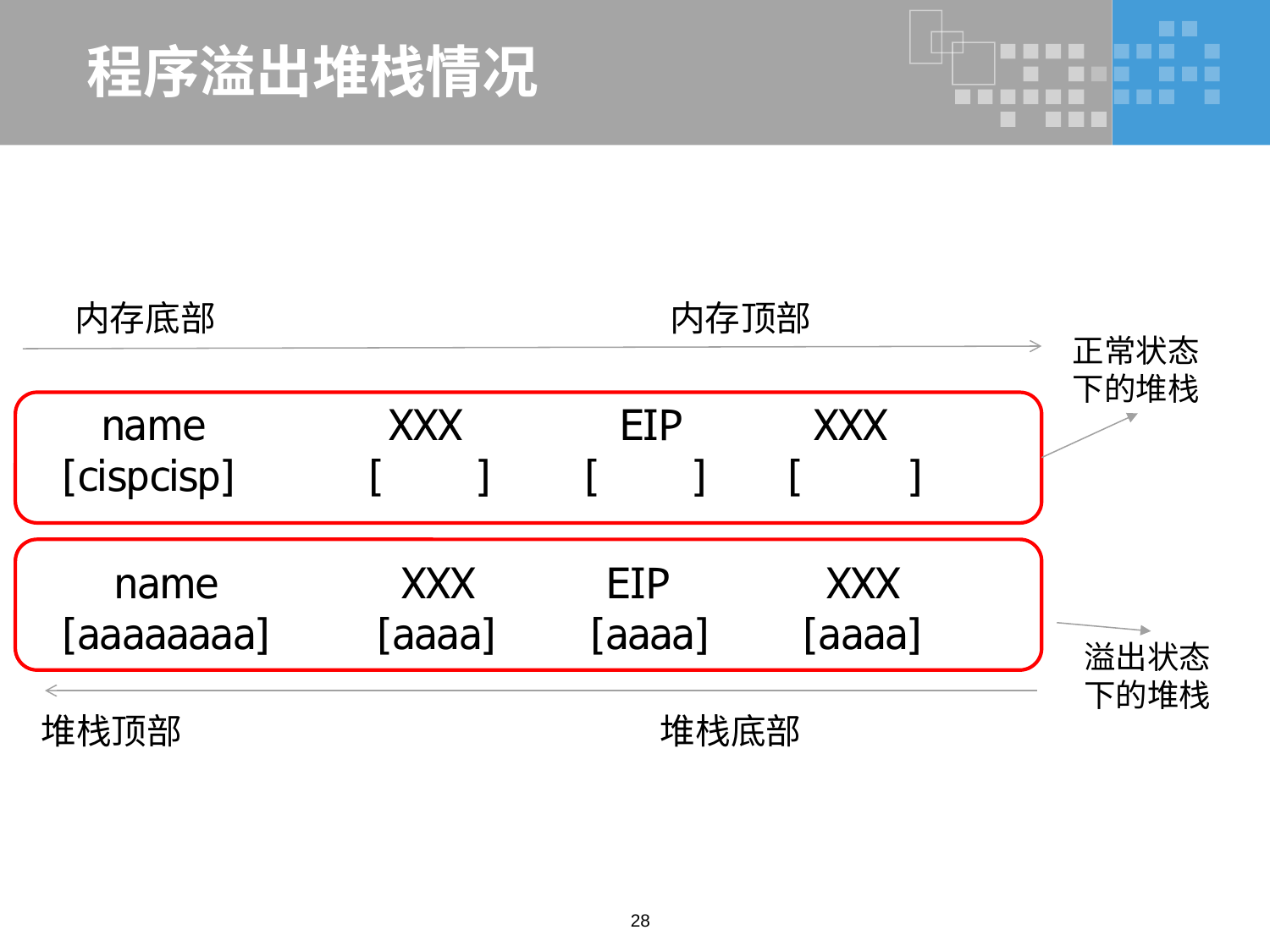

# 程序溢出堆栈情况
内存底部                                                          内存顶部
正常状态下的堆栈

   name              XXX            EIP          XXX
[cispcisp]          [       ]       [       ]      [        ]

    name              XXX          EIP            XXX
[aaaaaaaa]        [aaaa]       [aaaa]       [aaaa]
溢出状态下的堆栈
堆栈顶部                                                             堆栈底部
28